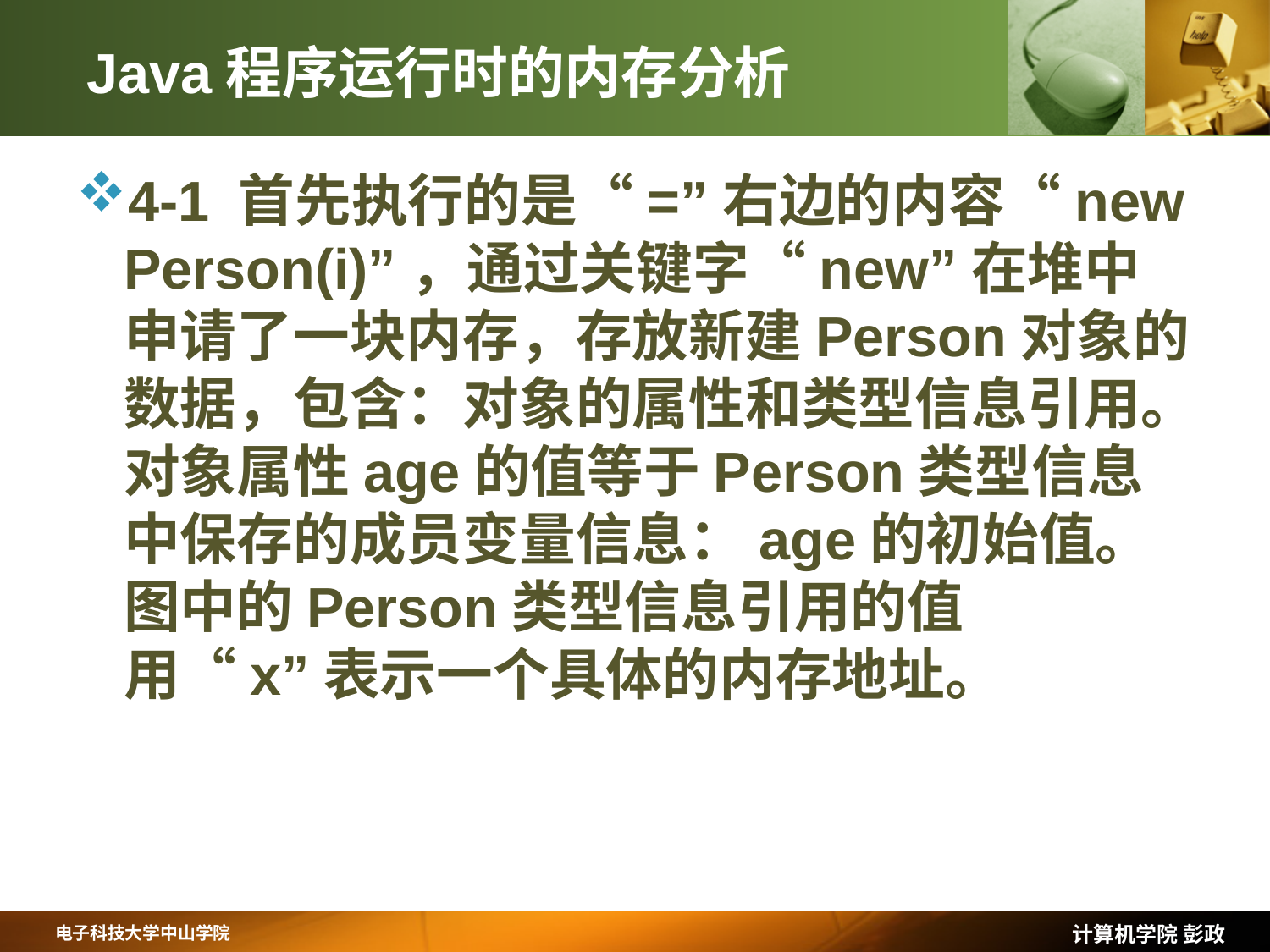

# Java程序运行时的内存分析
4-1 首先执行的是“=”右边的内容“new Person(i)”，通过关键字“new”在堆中申请了一块内存，存放新建Person对象的数据，包含：对象的属性和类型信息引用。对象属性age的值等于Person类型信息中保存的成员变量信息：age的初始值。图中的Person类型信息引用的值用“x”表示一个具体的内存地址。
计算机学院 彭政
电子科技大学中山学院